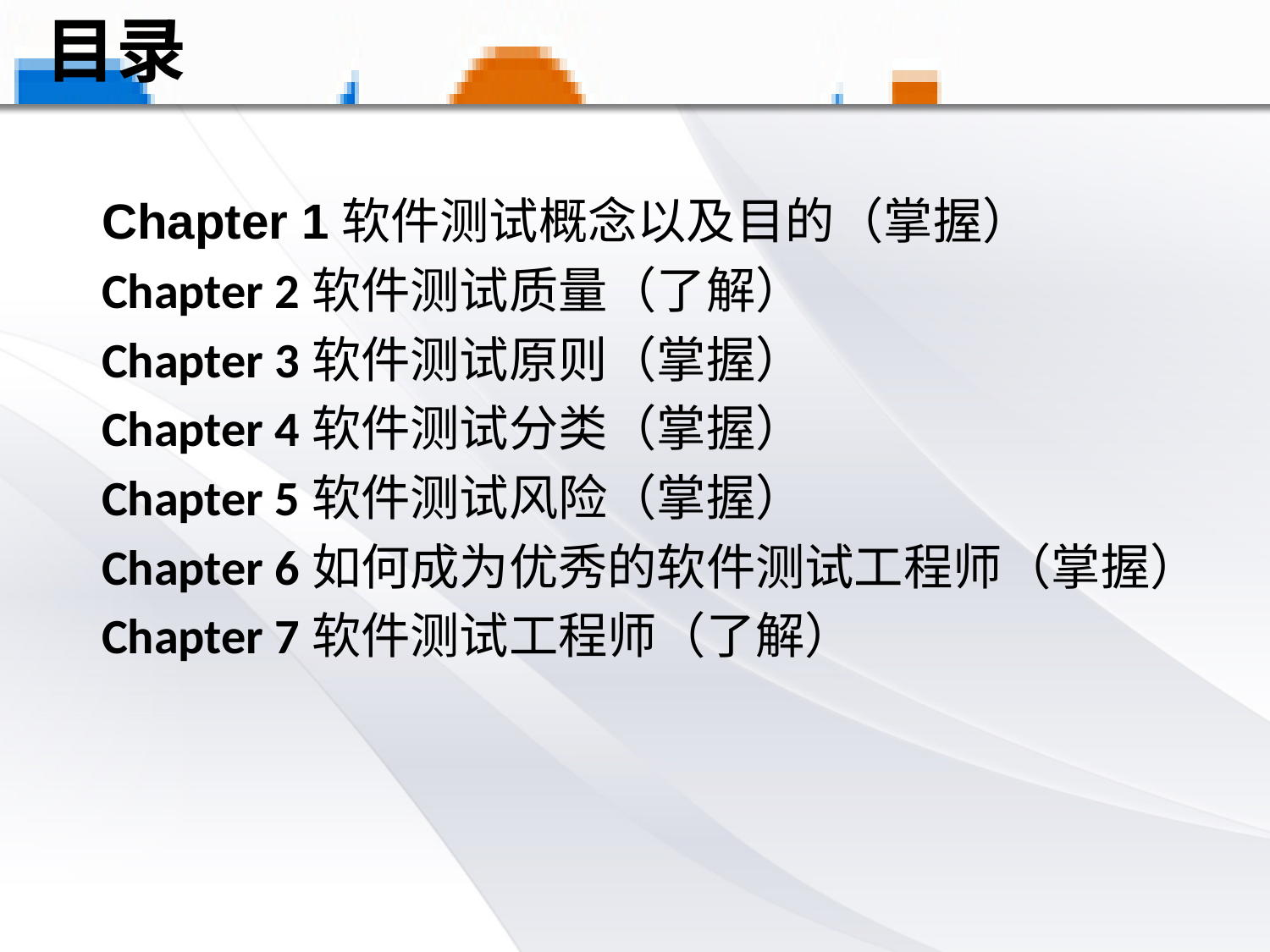

目录
Chapter 1软件测试概念以及目的（掌握）
Chapter 2软件测试质量（了解）
Chapter 3软件测试原则（掌握）
Chapter 4软件测试分类（掌握）
Chapter 5软件测试风险（掌握）
Chapter 6如何成为优秀的软件测试工程师（掌握）
Chapter 7软件测试工程师（了解）